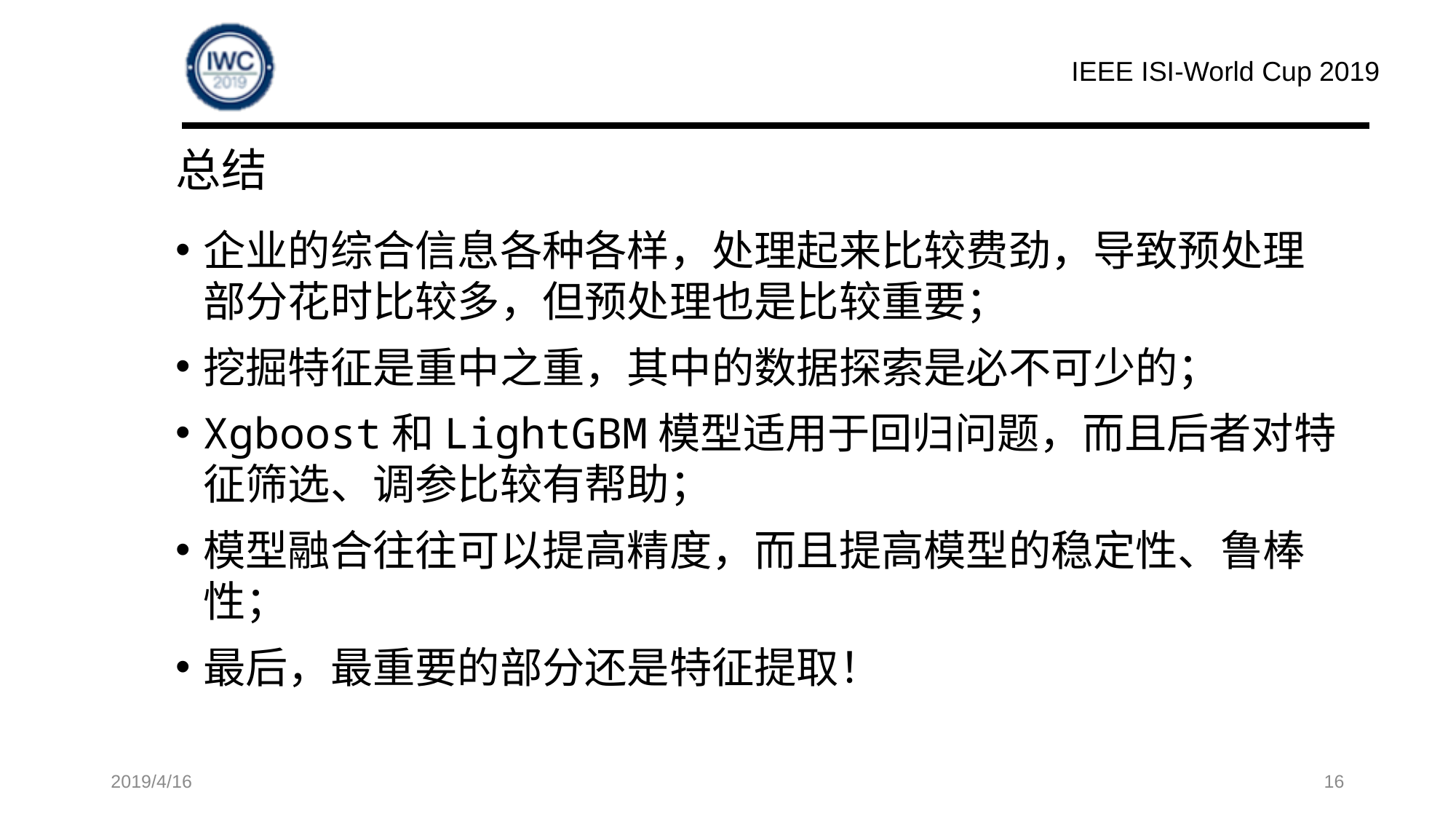

# 总结
企业的综合信息各种各样，处理起来比较费劲，导致预处理部分花时比较多，但预处理也是比较重要；
挖掘特征是重中之重，其中的数据探索是必不可少的；
Xgboost和LightGBM模型适用于回归问题，而且后者对特征筛选、调参比较有帮助；
模型融合往往可以提高精度，而且提高模型的稳定性、鲁棒性；
最后，最重要的部分还是特征提取！
2019/4/16
16